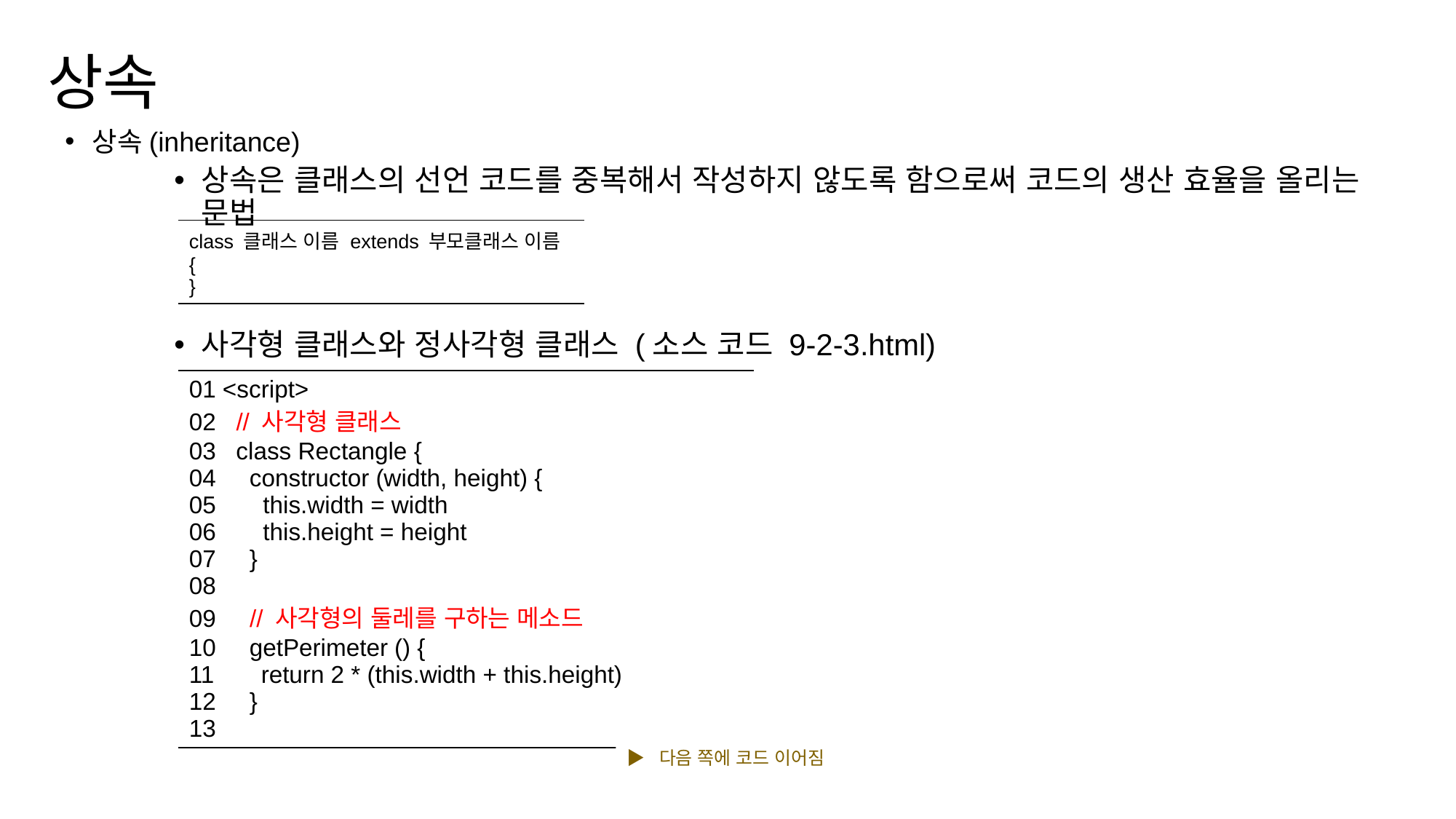

상속
상속(inheritance)
상속은 클래스의 선언 코드를 중복해서 작성하지 않도록 함으로써 코드의 생산 효율을 올리는 문법

사각형 클래스와 정사각형 클래스 (소스 코드 9-2-3.html)

| class 클래스 이름 extends 부모클래스 이름 { } |
| --- |
| 01 <script> 02 // 사각형 클래스 03 class Rectangle { 04 constructor (width, height) { 05 this.width = width 06 this.height = height 07 } 08 09 // 사각형의 둘레를 구하는 메소드 10 getPerimeter () { 11 return 2 \* (this.width + this.height) 12 } 13 |
| --- |
▶  다음 쪽에 코드 이어짐